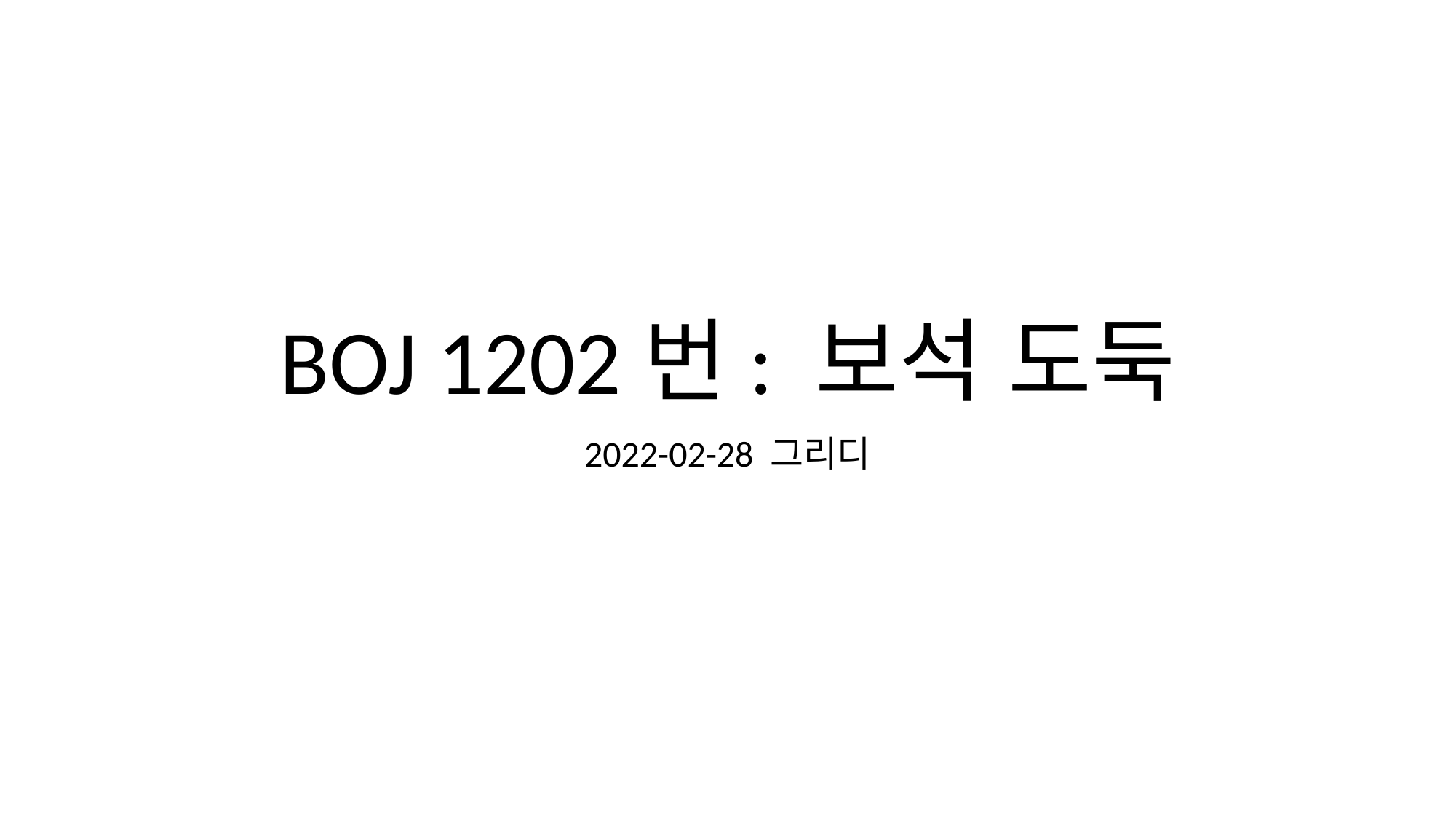

# BOJ 1202번: 보석 도둑
2022-02-28 그리디